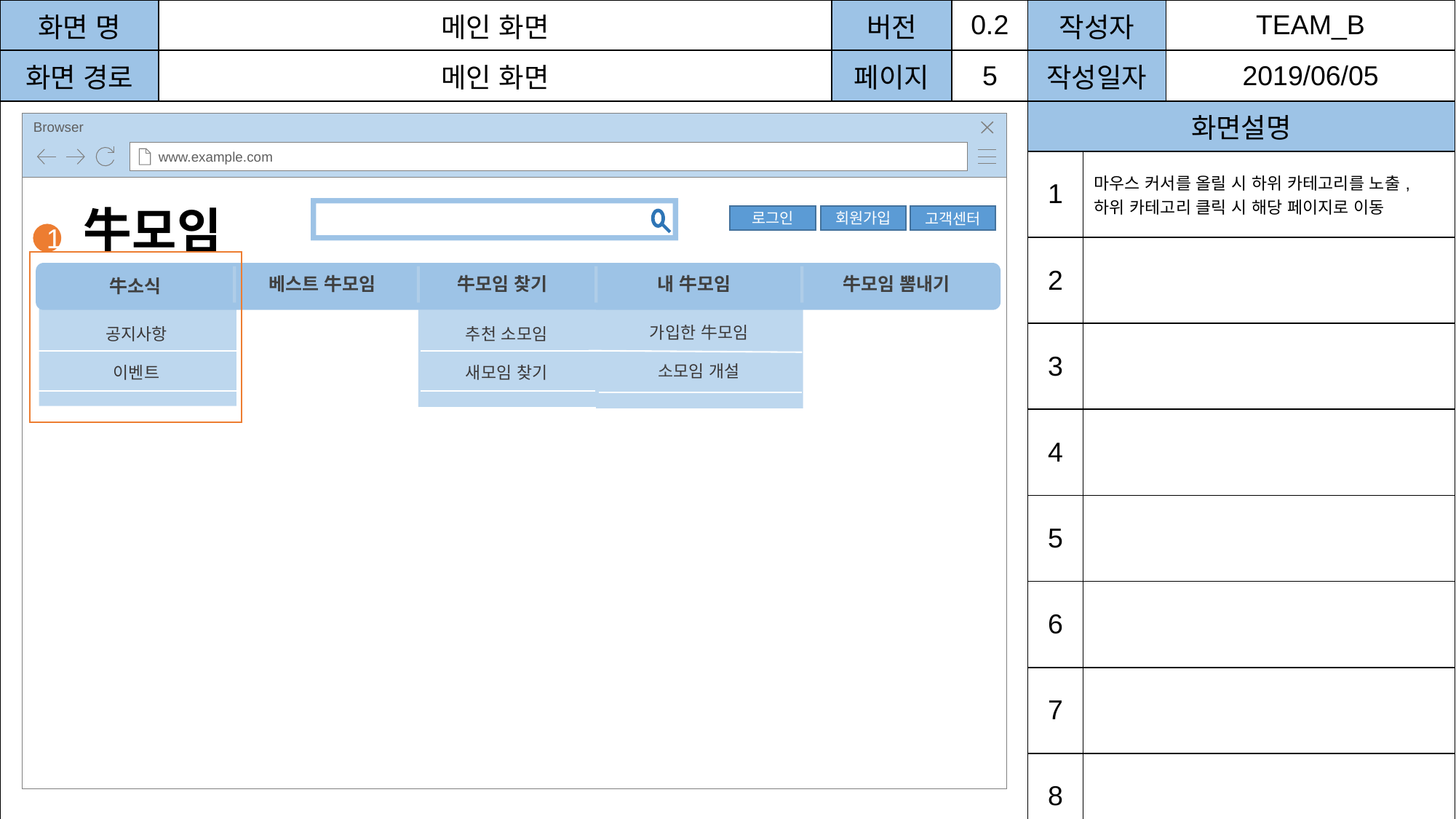

| 화면 명 | 메인 화면 | 버전 | 0.2 | 작성자 |  | TEAM\_B |
| --- | --- | --- | --- | --- | --- | --- |
| 화면 경로 | 메인 화면 | 페이지 | 5 | 작성일자 |  | 2019/06/05 |
|  |  |  |  | 화면설명 |  |  |
|  |  |  |  | 1 | 마우스 커서를 올릴 시 하위 카테고리를 노출, 하위 카테고리 클릭 시 해당 페이지로 이동 |  |
|  |  |  |  | 2 |  |  |
|  |  |  |  | 3 |  |  |
|  |  |  |  | 4 |  |  |
|  |  |  |  | 5 |  |  |
|  |  |  |  | 6 |  |  |
|  |  |  |  | 7 |  |  |
|  |  |  |  | 8 |  |  |

Browser

www.example.com

牛모임

로그인
회원가입
고객센터
1

베스트 牛모임
牛모임 찾기
내 牛모임
牛모임 뽐내기
牛소식

가입한 牛모임
공지사항
추천 소모임
소모임 개설
이벤트
새모임 찾기